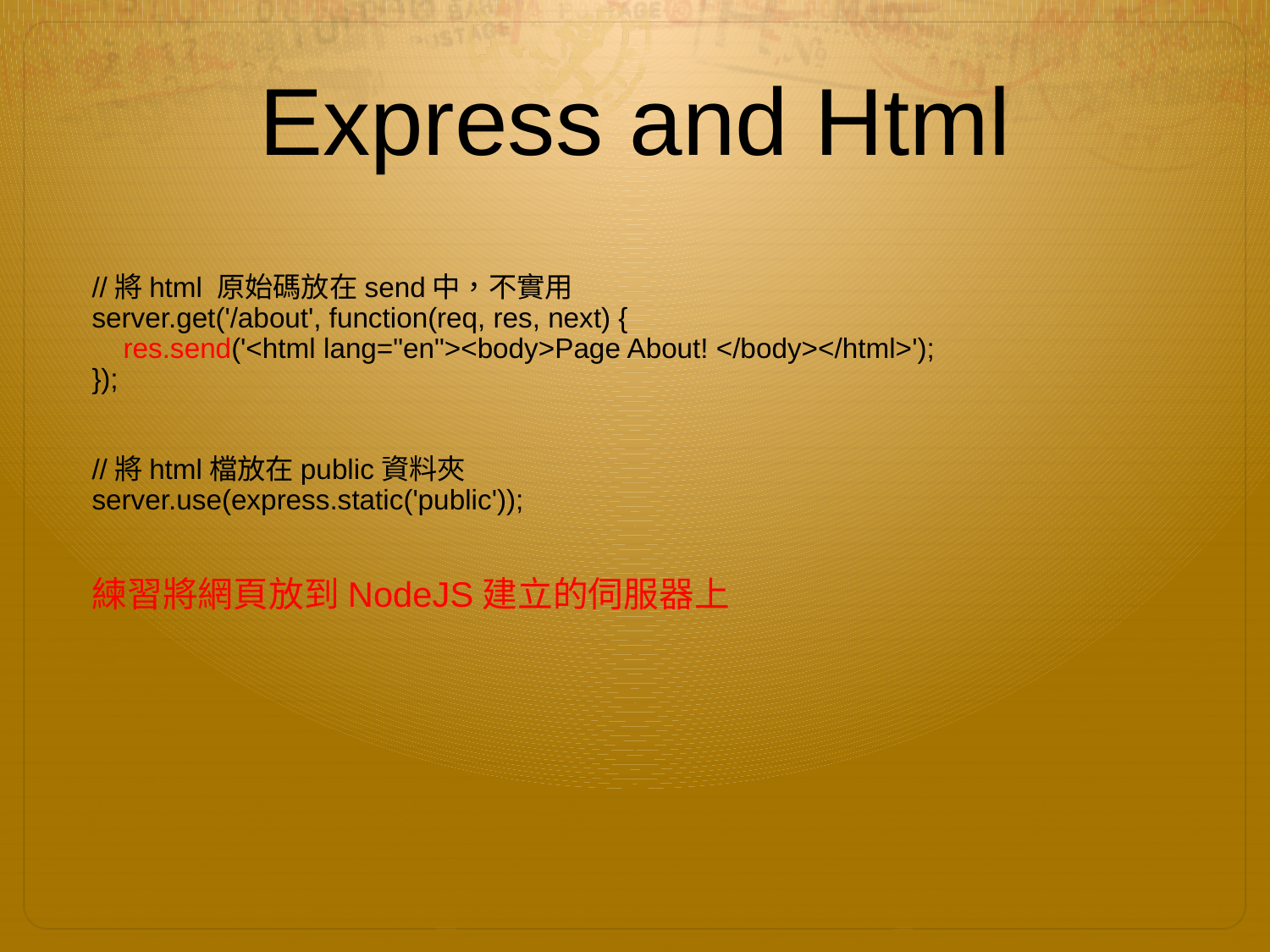

# Express and Html

//將html 原始碼放在send中，不實用
server.get('/about', function(req, res, next) {
    res.send('<html lang="en"><body>Page About! </body></html>');
});

//將html檔放在public資料夾
server.use(express.static('public'));

練習將網頁放到NodeJS建立的伺服器上